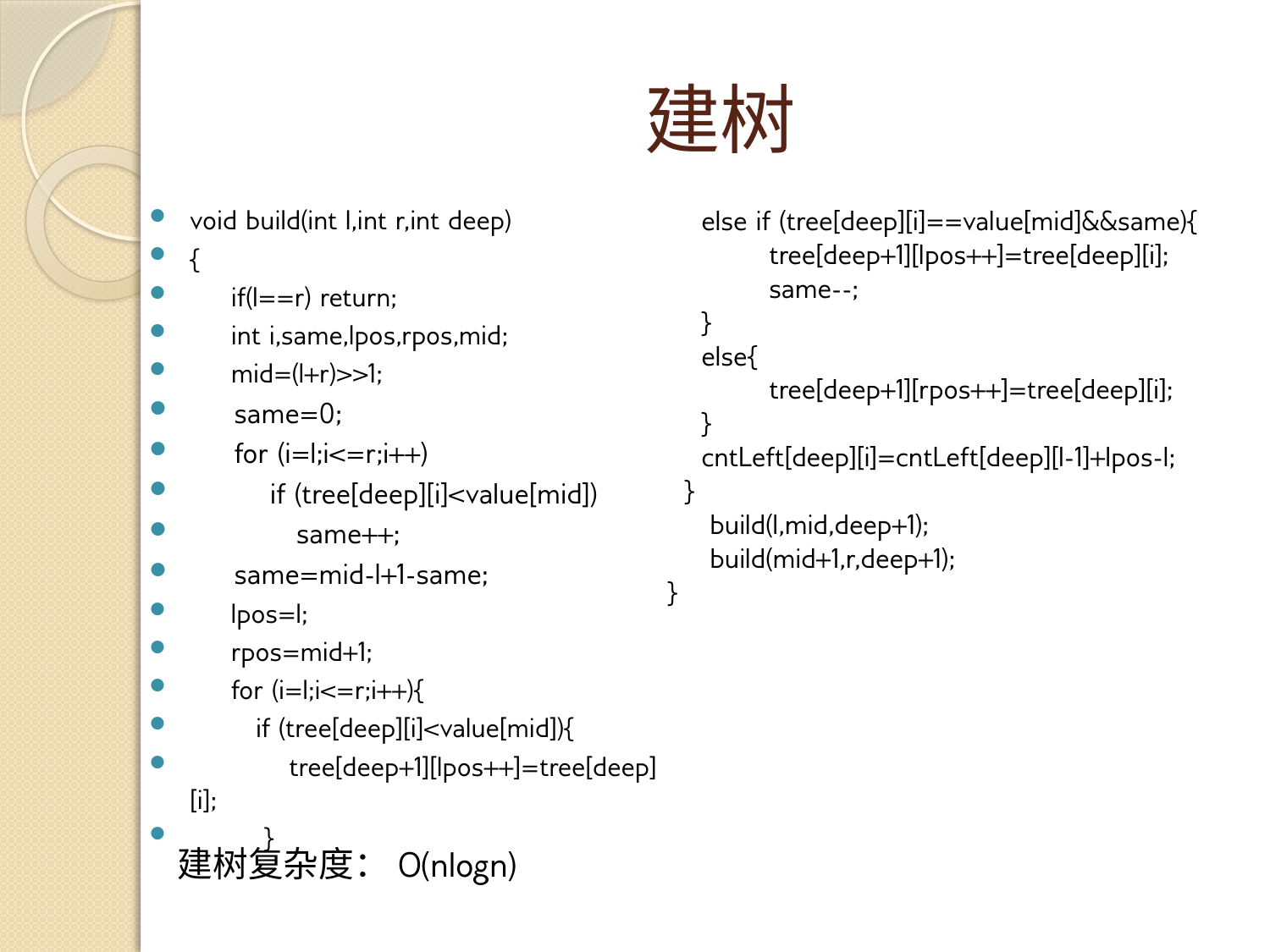

# 建树
void build(int l,int r,int deep)
{
     if(l==r) return;
     int i,same,lpos,rpos,mid;
     mid=(l+r)>>1;
     same=0;
     for (i=l;i<=r;i++)
         if (tree[deep][i]<value[mid])
            same++;
     same=mid-l+1-same;
     lpos=l;
     rpos=mid+1;
     for (i=l;i<=r;i++){
        if (tree[deep][i]<value[mid]){
            tree[deep+1][lpos++]=tree[deep][i];
         }
    else if (tree[deep][i]==value[mid]&&same){
            tree[deep+1][lpos++]=tree[deep][i];
            same--;
    }
    else{
            tree[deep+1][rpos++]=tree[deep][i];
    }
    cntLeft[deep][i]=cntLeft[deep][l-1]+lpos-l;
  }
     build(l,mid,deep+1);
     build(mid+1,r,deep+1);
}
建树复杂度：O(nlogn)